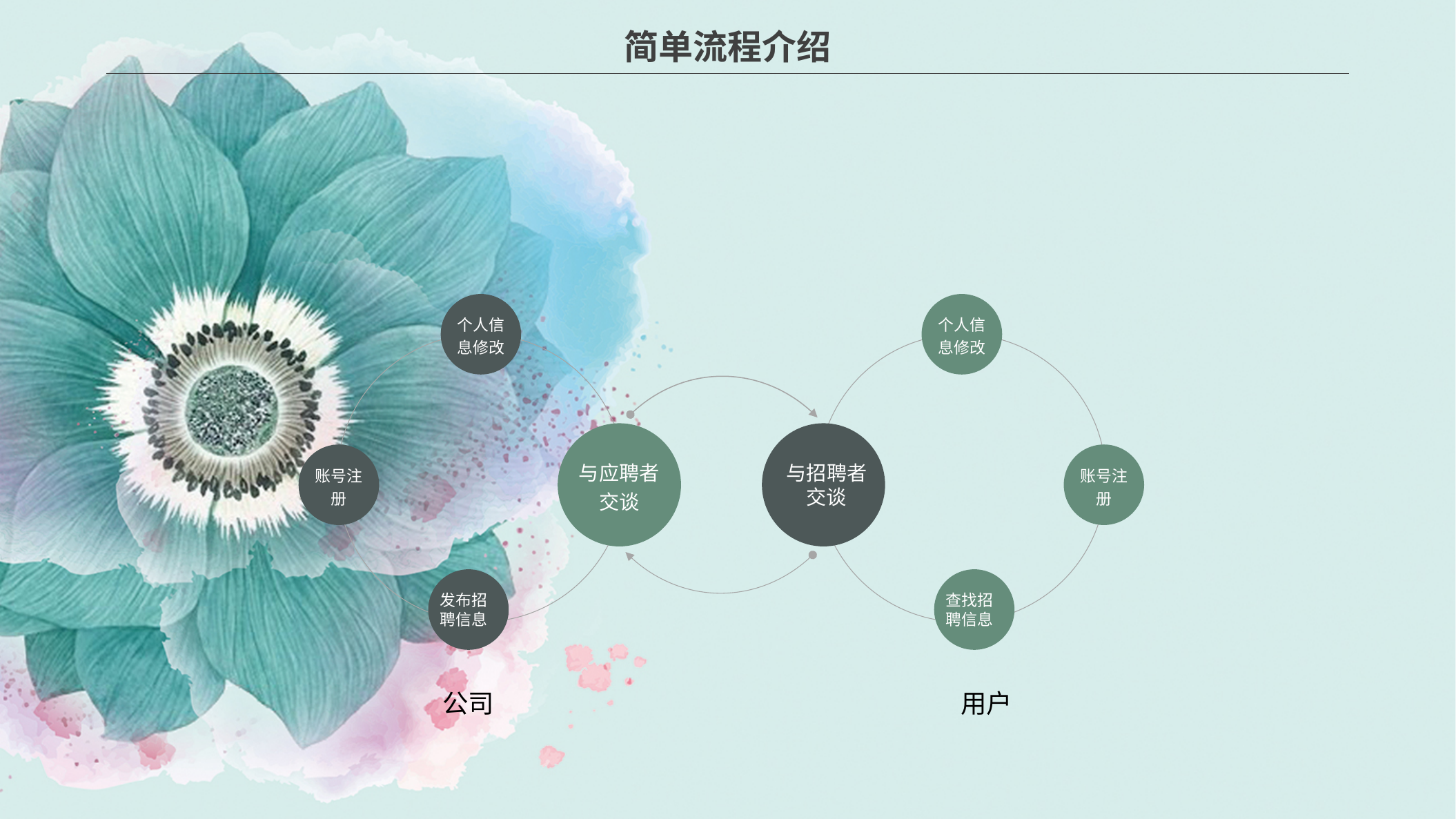

简单流程介绍
个人信息修改
个人信息修改

与应聘者交谈
交谈
账号注册
账号注册
与招聘者交谈
发布招聘信息
查找招聘信息
公司
用户